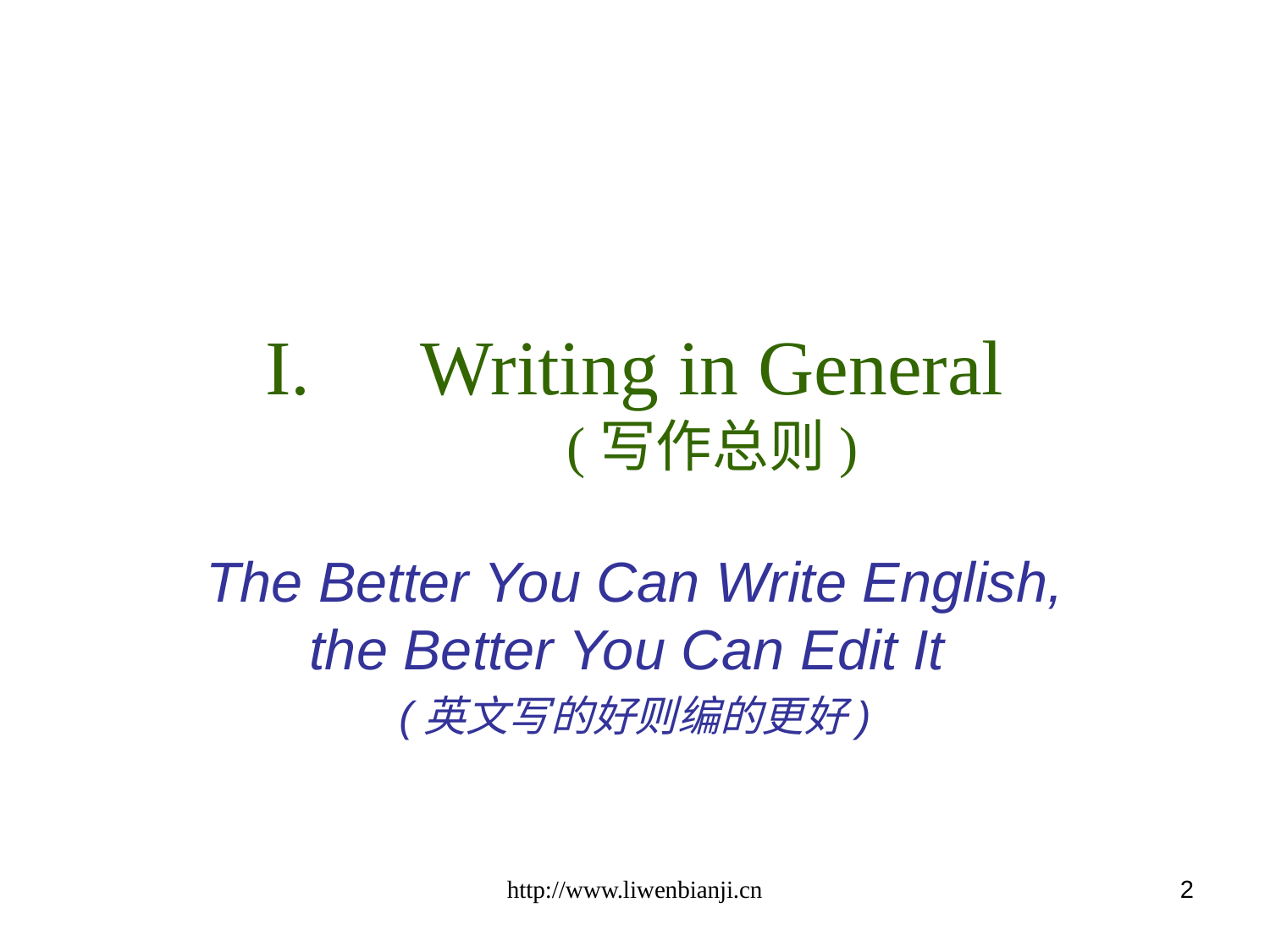

# Writing in General (写作总则)
The Better You Can Write English, the Better You Can Edit It
(英文写的好则编的更好)
http://www.liwenbianji.cn
2